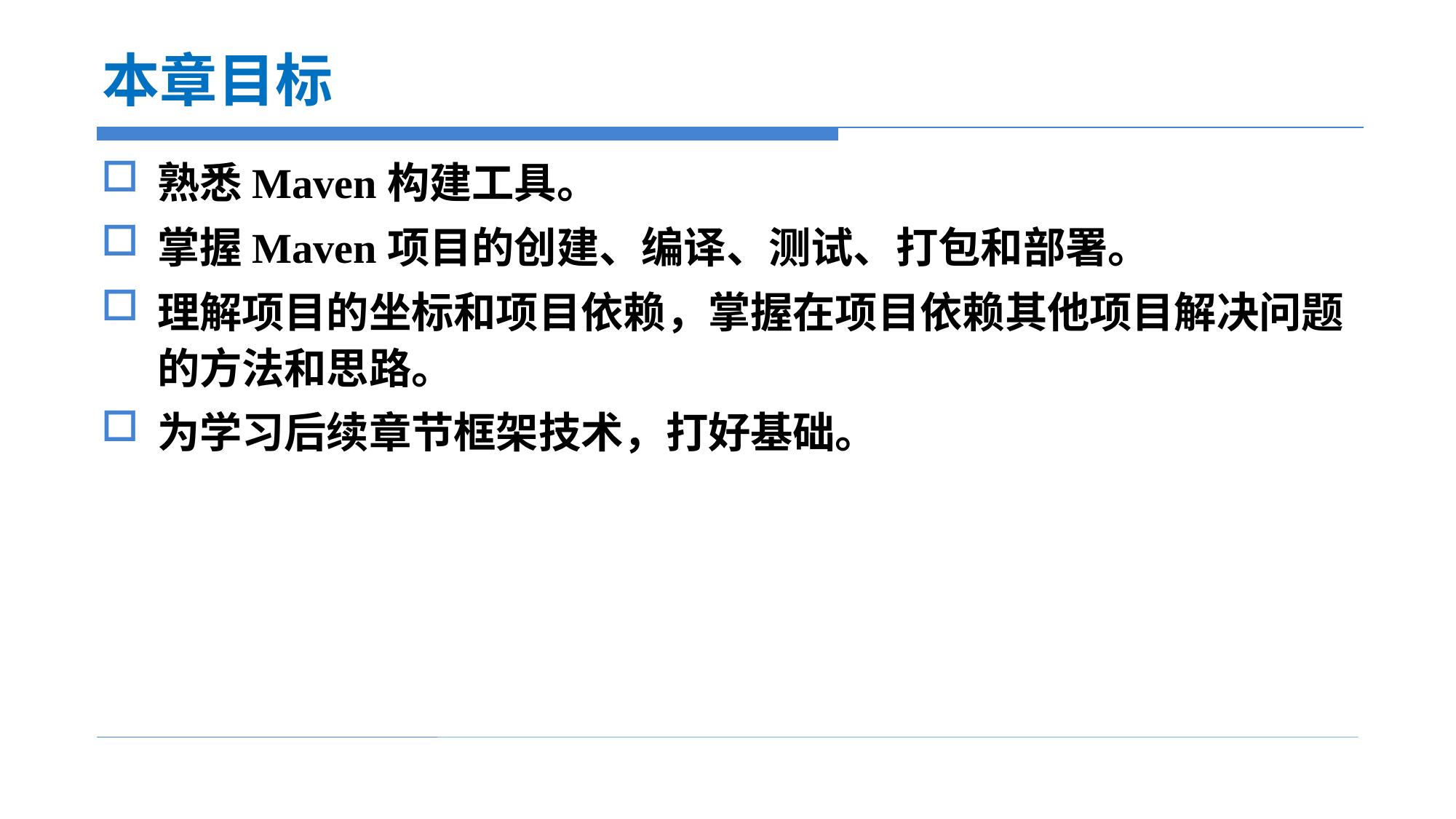

# 本章目标
熟悉Maven构建工具。
掌握Maven项目的创建、编译、测试、打包和部署。
理解项目的坐标和项目依赖，掌握在项目依赖其他项目解决问题的方法和思路。
为学习后续章节框架技术，打好基础。
4